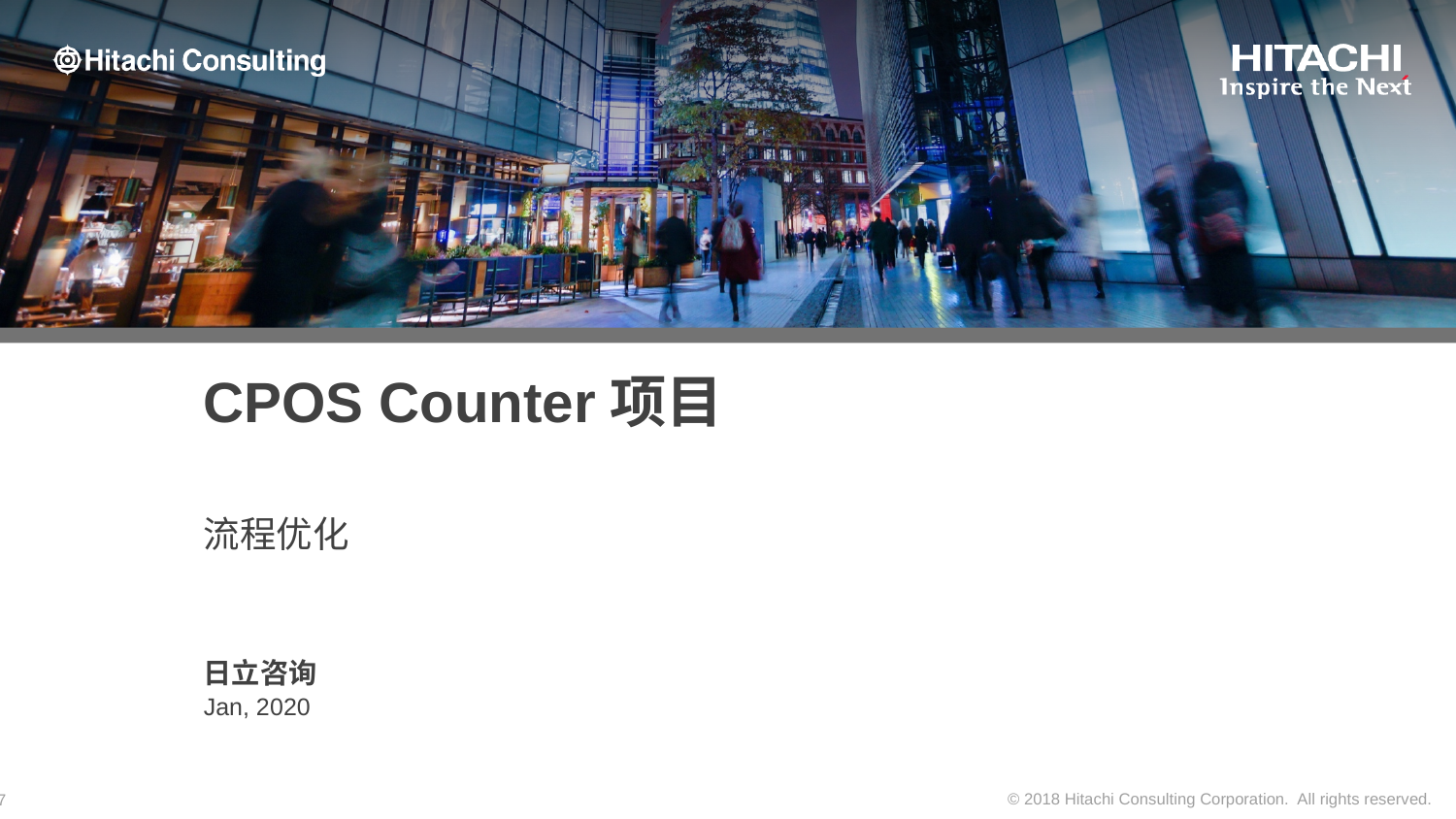

# CPOS Counter项目
流程优化
日立咨询
Jan, 2020